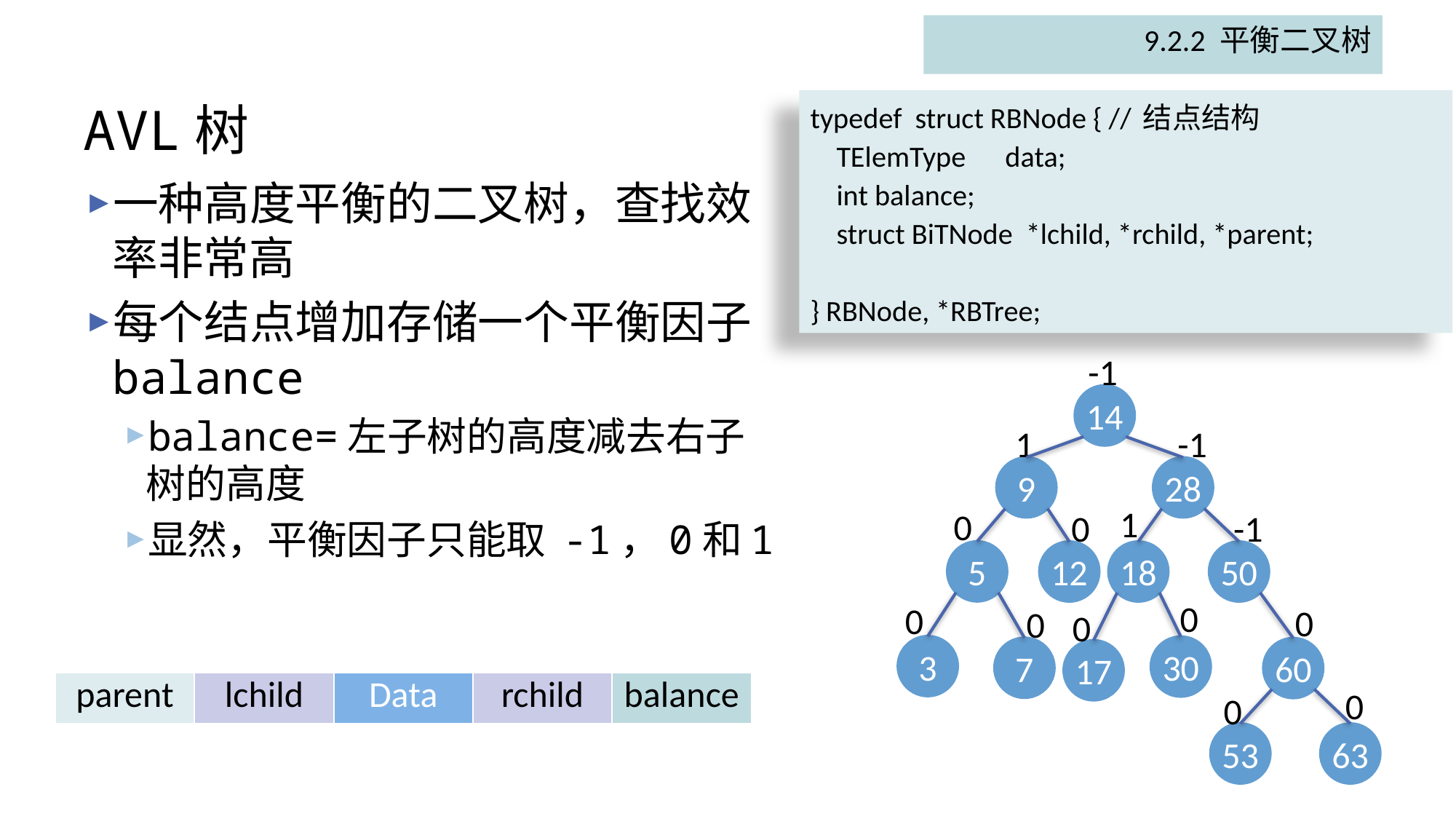

9.2.2 平衡二叉树
# AVL树
typedef  struct RBNode { // 结点结构
    TElemType      data;
    int balance;
    struct BiTNode  *lchild, *rchild, *parent;
} RBNode, *RBTree;
一种高度平衡的二叉树，查找效率非常高
每个结点增加存储一个平衡因子balance
balance=左子树的高度减去右子树的高度
显然，平衡因子只能取 -1，0和1
-1
14
1
-1
9
28
1
0
0
-1
5
12
18
50
0
0
0
0
0
3
30
7
60
17
0
0
63
53
| parent | lchild | Data | rchild | balance |
| --- | --- | --- | --- | --- |